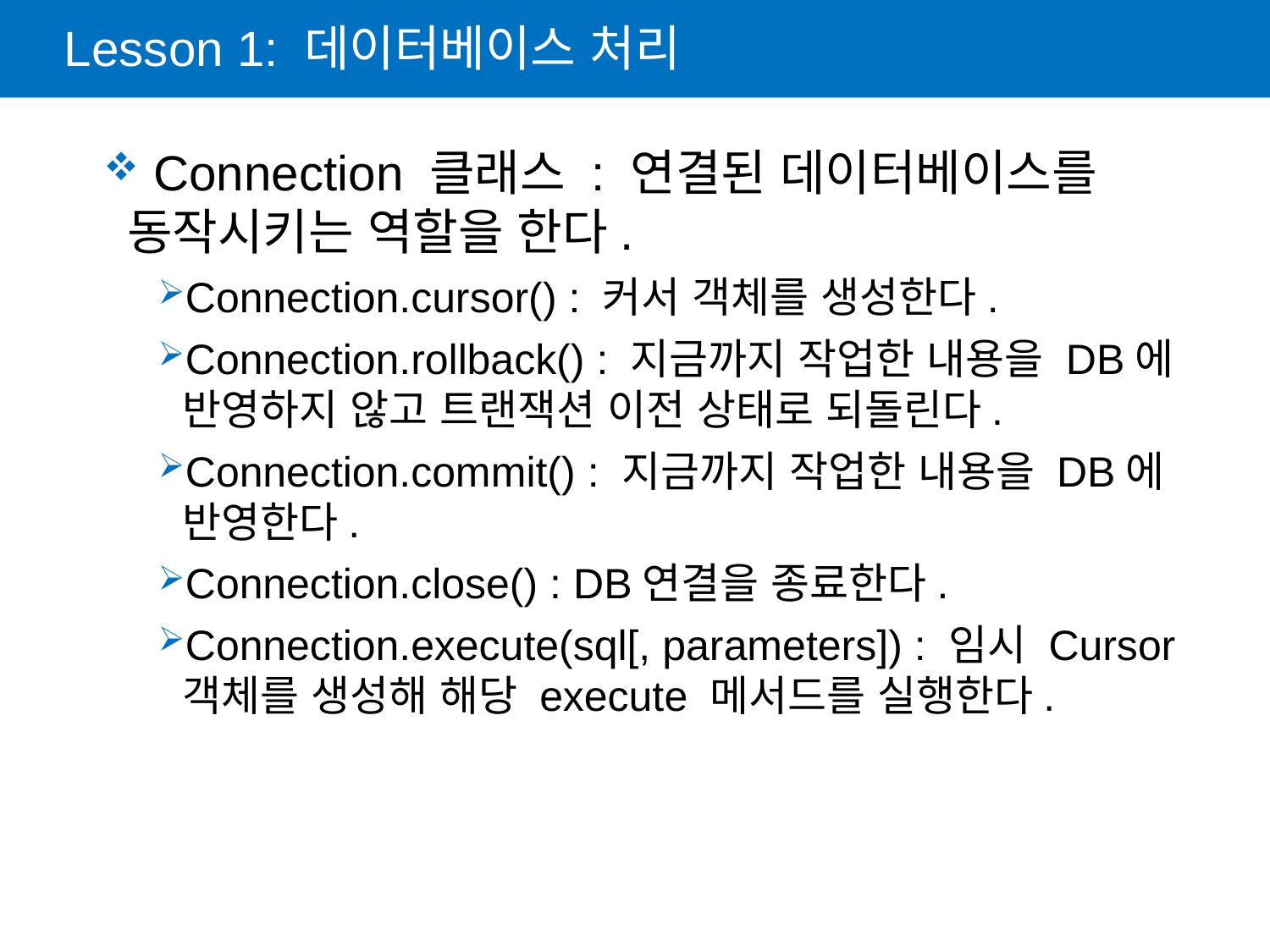

# Lesson 1: 데이터베이스 처리
 Connection 클래스 : 연결된 데이터베이스를 동작시키는 역할을 한다.
Connection.cursor() : 커서 객체를 생성한다.
Connection.rollback() : 지금까지 작업한 내용을 DB에 반영하지 않고 트랜잭션 이전 상태로 되돌린다.
Connection.commit() : 지금까지 작업한 내용을 DB에 반영한다.
Connection.close() : DB연결을 종료한다.
Connection.execute(sql[, parameters]) : 임시 Cursor객체를 생성해 해당 execute 메서드를 실행한다.